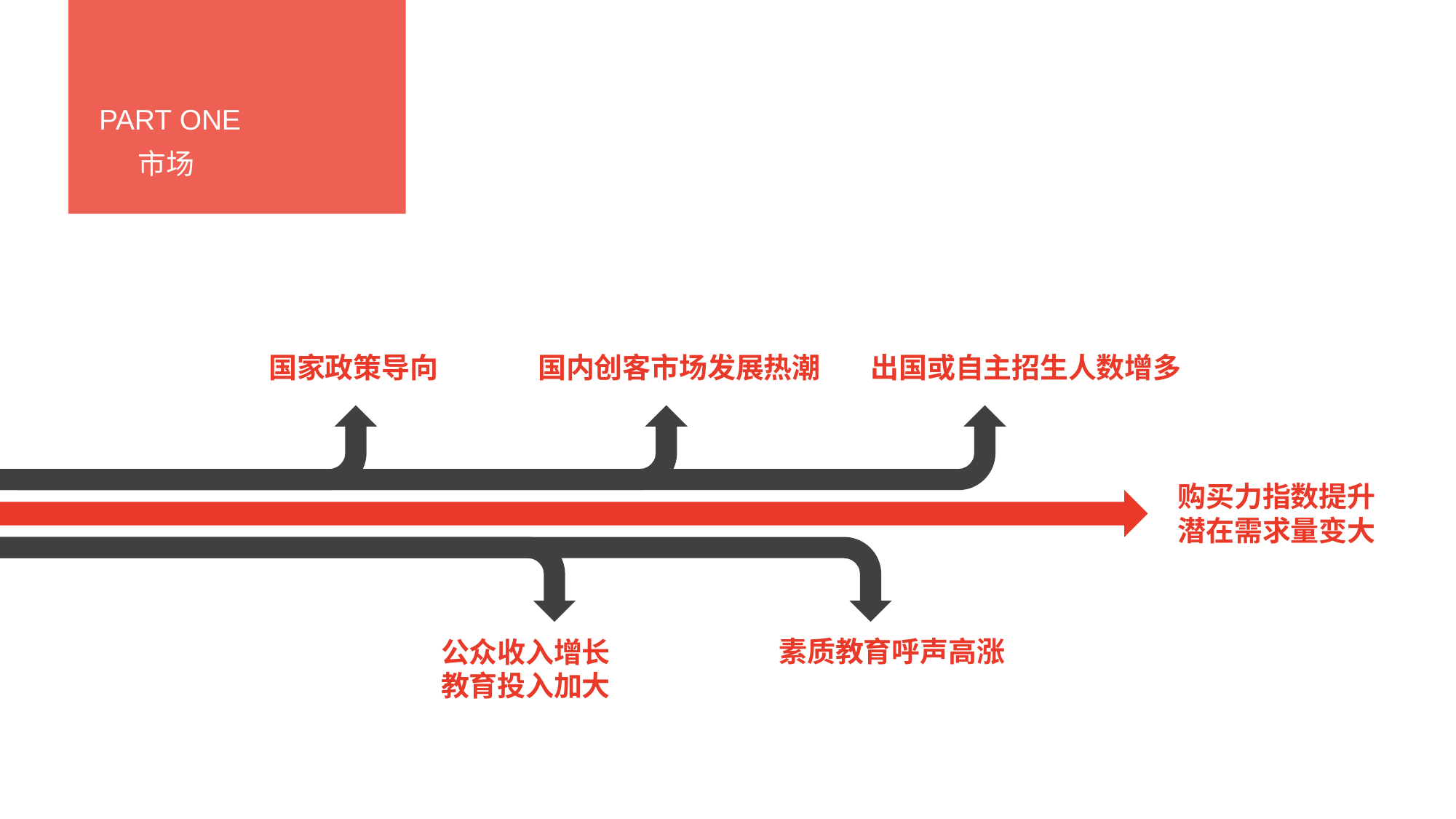

PART ONE
     市场

国家政策导向
国内创客市场发展热潮
出国或自主招生人数增多
购买力指数提升
潜在需求量变大

素质教育呼声高涨
公众收入增长
教育投入加大